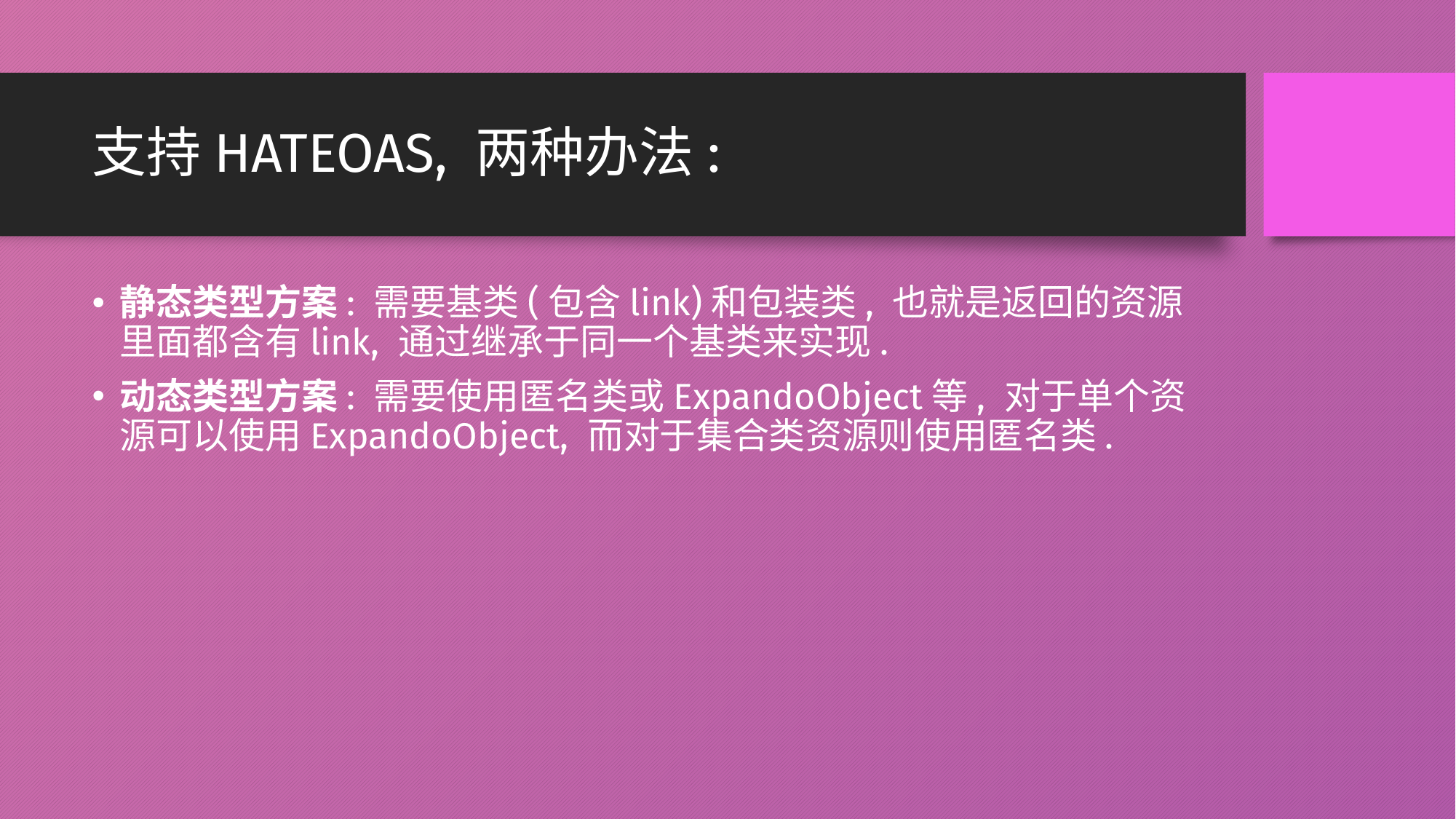

# 支持HATEOAS, 两种办法:
静态类型方案: 需要基类(包含link)和包装类, 也就是返回的资源里面都含有link, 通过继承于同一个基类来实现.
动态类型方案: 需要使用匿名类或ExpandoObject等, 对于单个资源可以使用ExpandoObject, 而对于集合类资源则使用匿名类.